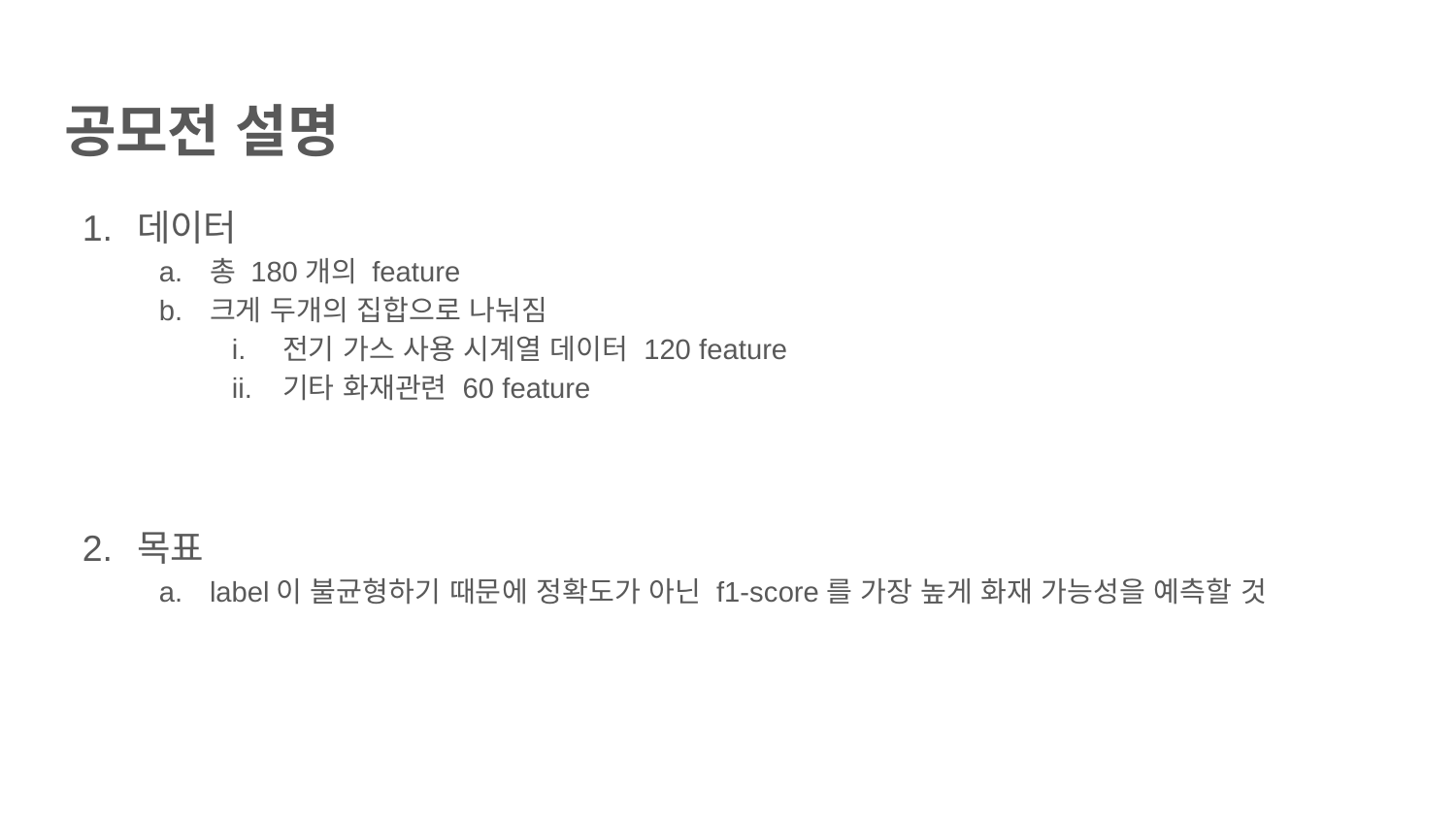

# 공모전 설명
데이터
총 180개의 feature
크게 두개의 집합으로 나눠짐
전기 가스 사용 시계열 데이터 120 feature
기타 화재관련 60 feature

목표
label이 불균형하기 때문에 정확도가 아닌 f1-score를 가장 높게 화재 가능성을 예측할 것